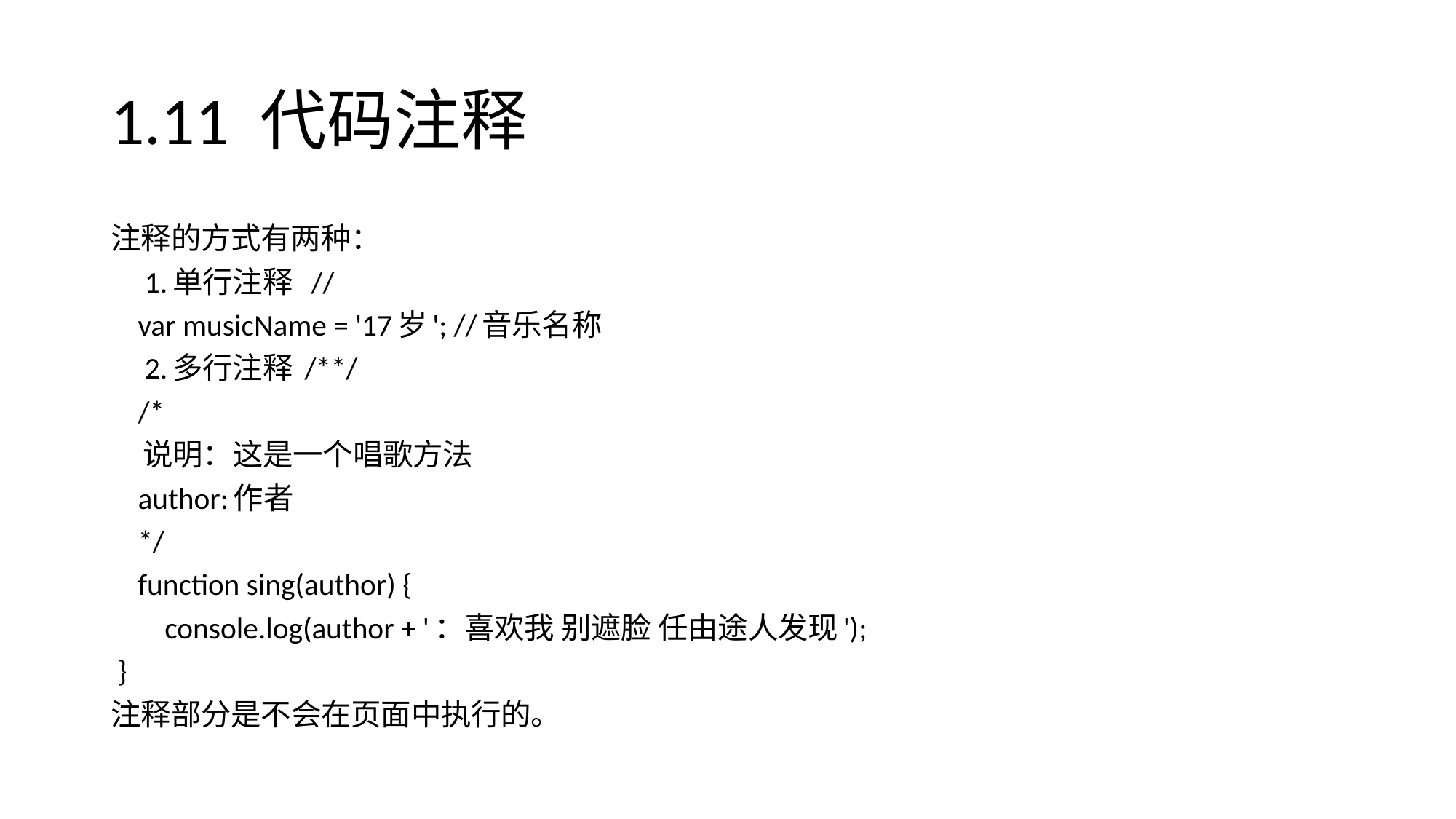

# 1.11 代码注释
注释的方式有两种：
     1.单行注释  //
    var musicName = '17岁'; //音乐名称
     2.多行注释 /**/
    /*
    说明：这是一个唱歌方法
    author:作者
    */
    function sing(author) {
        console.log(author + '：喜欢我 别遮脸 任由途人发现');
 }
注释部分是不会在页面中执行的。